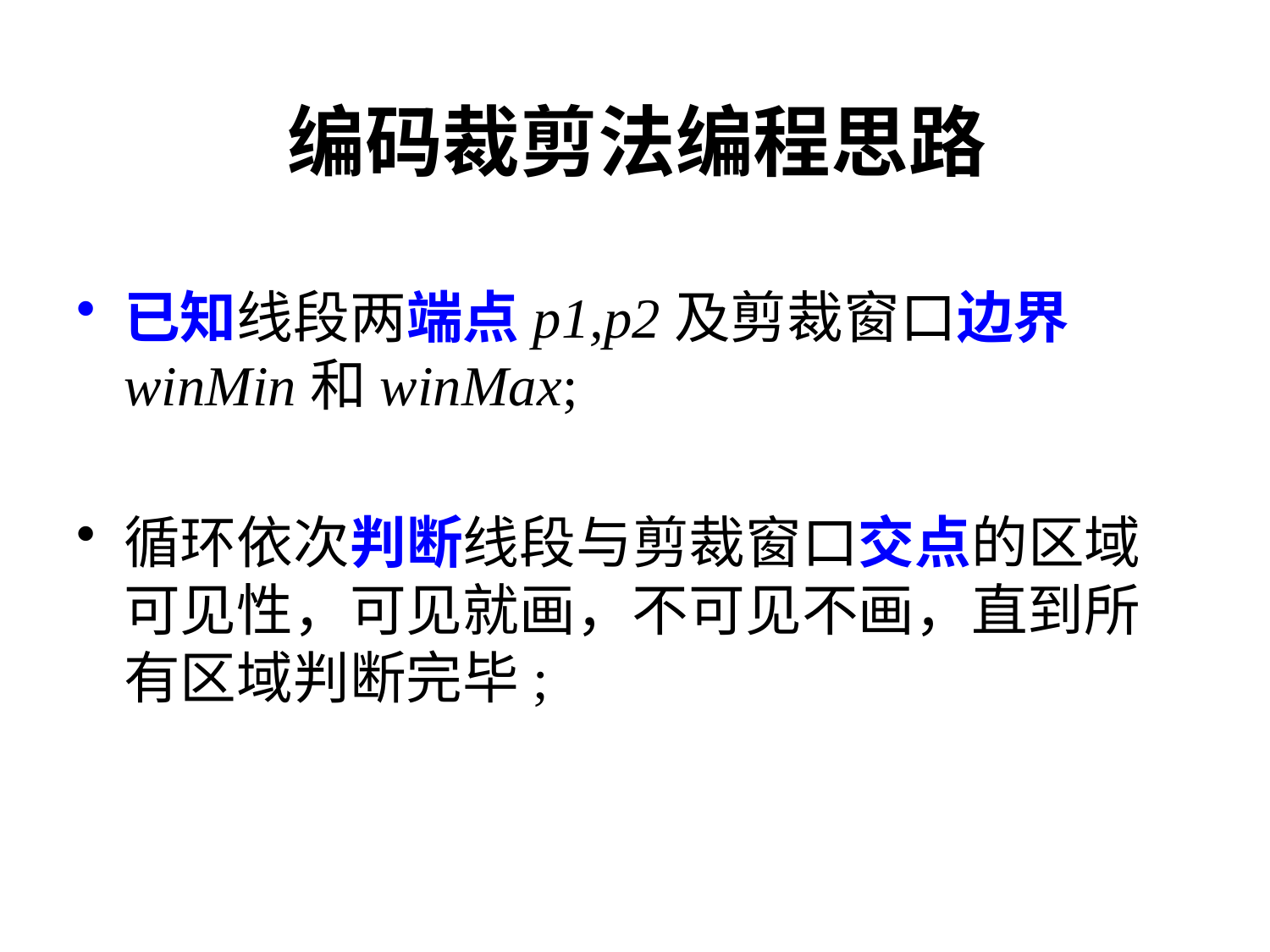

# 编码裁剪法编程思路
已知线段两端点p1,p2及剪裁窗口边界winMin和winMax;

循环依次判断线段与剪裁窗口交点的区域可见性，可见就画，不可见不画，直到所有区域判断完毕;